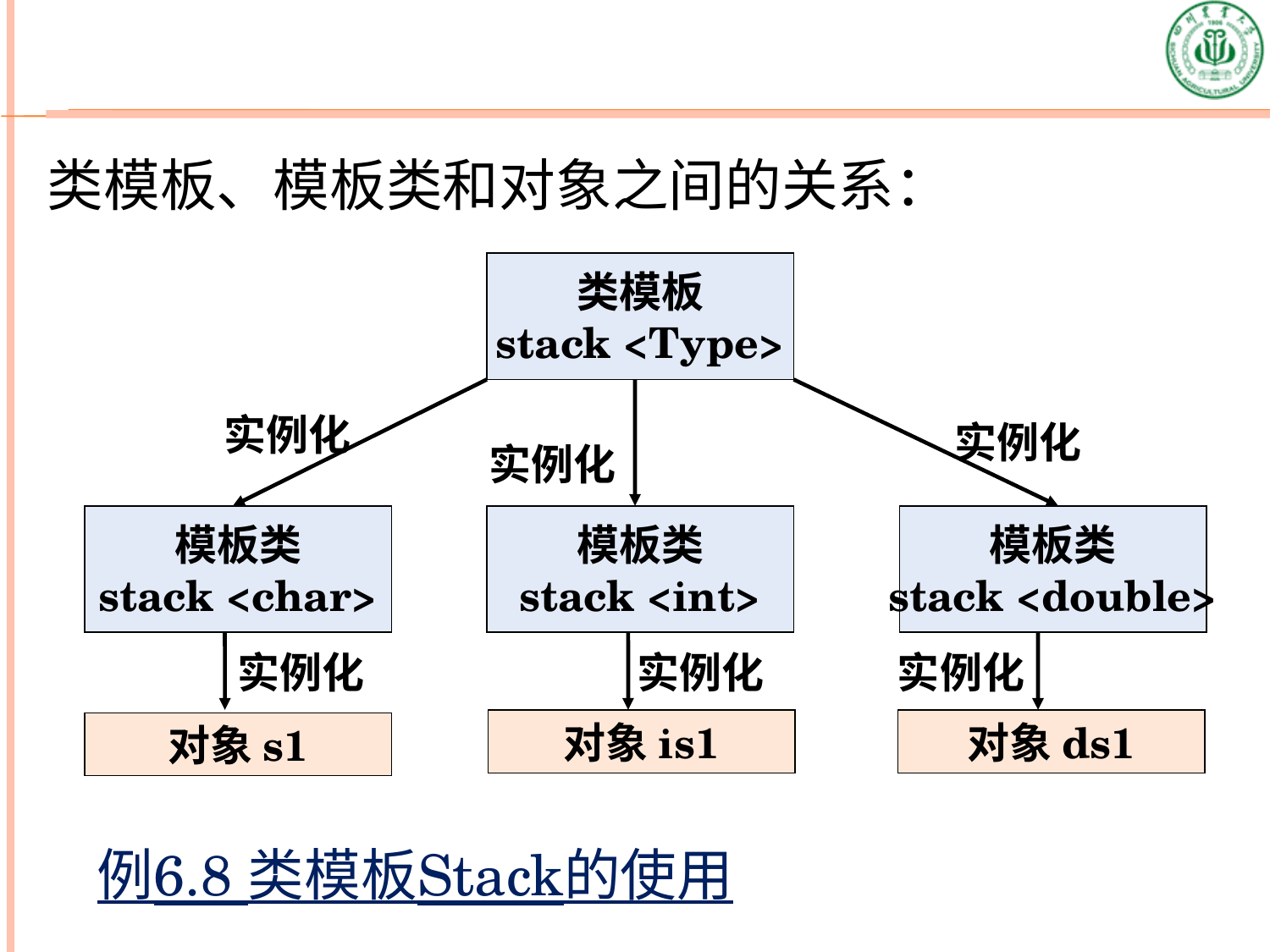

类模板、模板类和对象之间的关系：
类模板
stack <Type>

实例化
实例化
实例化
模板类
stack <char>
模板类
stack <int>
模板类
stack <double>

实例化
实例化
实例化
对象is1
对象ds1
对象s1
例6.8 类模板Stack的使用